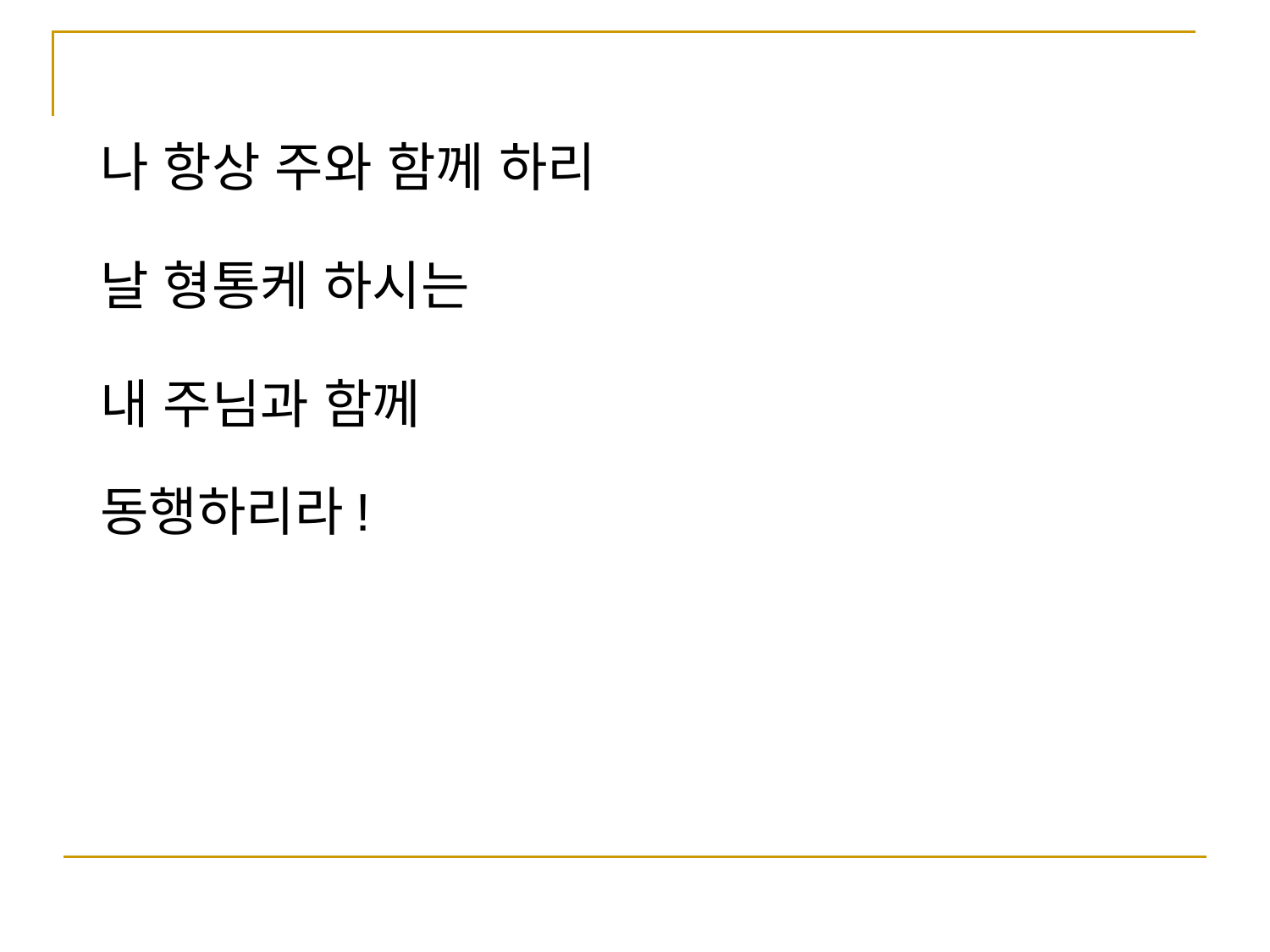

나 항상 주와 함께 하리
날 형통케 하시는
내 주님과 함께 동행하리라!